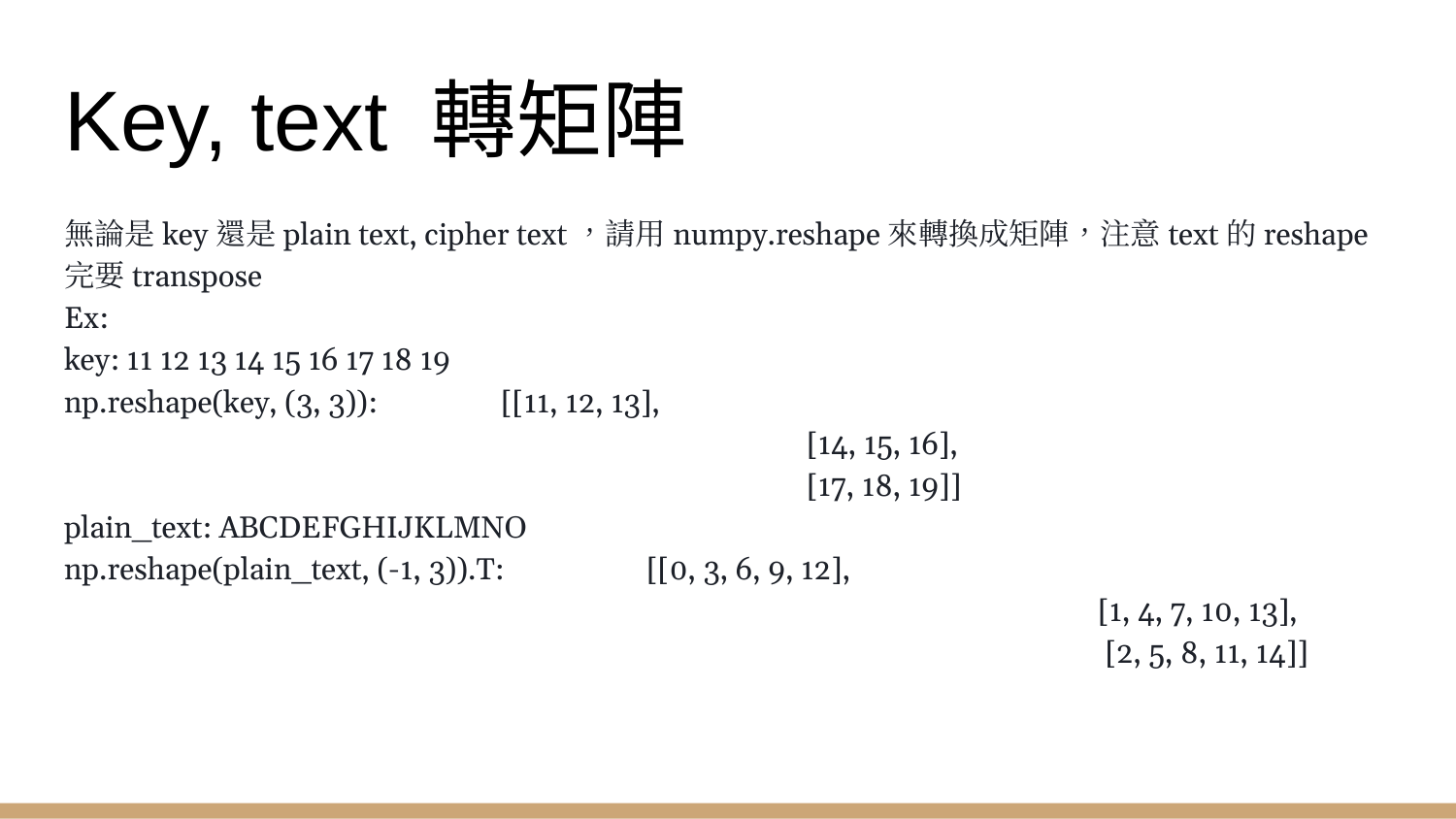

# Key, text 轉矩陣
無論是key還是plain text, cipher text，請用numpy.reshape來轉換成矩陣，注意text的reshape完要transpose
Ex:
key: 11 12 13 14 15 16 17 18 19
np.reshape(key, (3, 3)):	[[11, 12, 13],
					  [14, 15, 16],
					  [17, 18, 19]]
plain_text: ABCDEFGHIJKLMNO
np.reshape(plain_text, (-1, 3)).T:	[[0, 3, 6, 9, 12],
							  [1, 4, 7, 10, 13],
							   [2, 5, 8, 11, 14]]